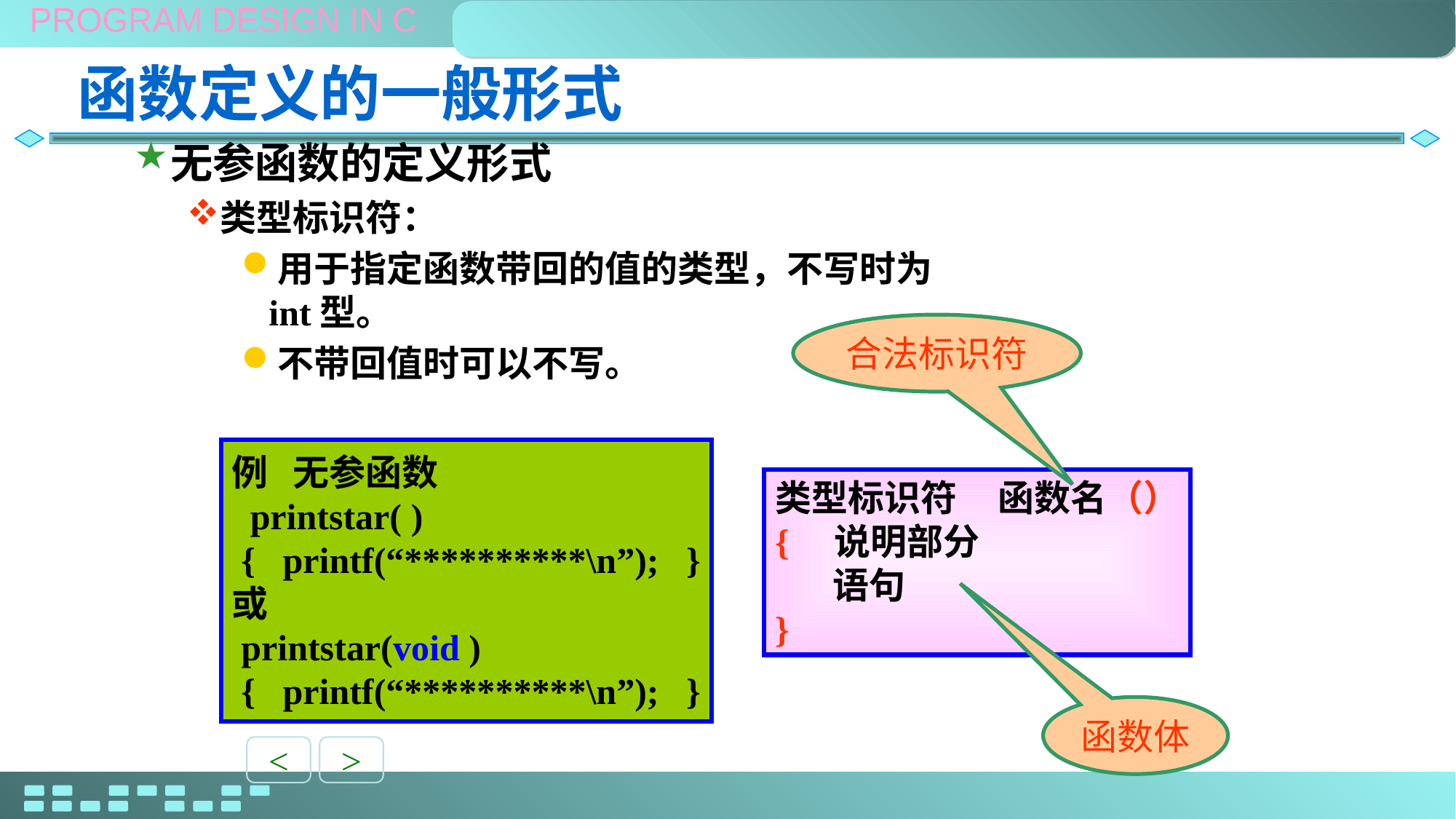

函数定义的一般形式
无参函数的定义形式
类型标识符：
用于指定函数带回的值的类型，不写时为int型。
不带回值时可以不写。
合法标识符
例   无参函数
  printstar( )
 {   printf(“**********\n”);   }
或
 printstar(void )
 {   printf(“**********\n”);   }
类型标识符     函数名（）
{    说明部分
      语句
}
函数体
<
>